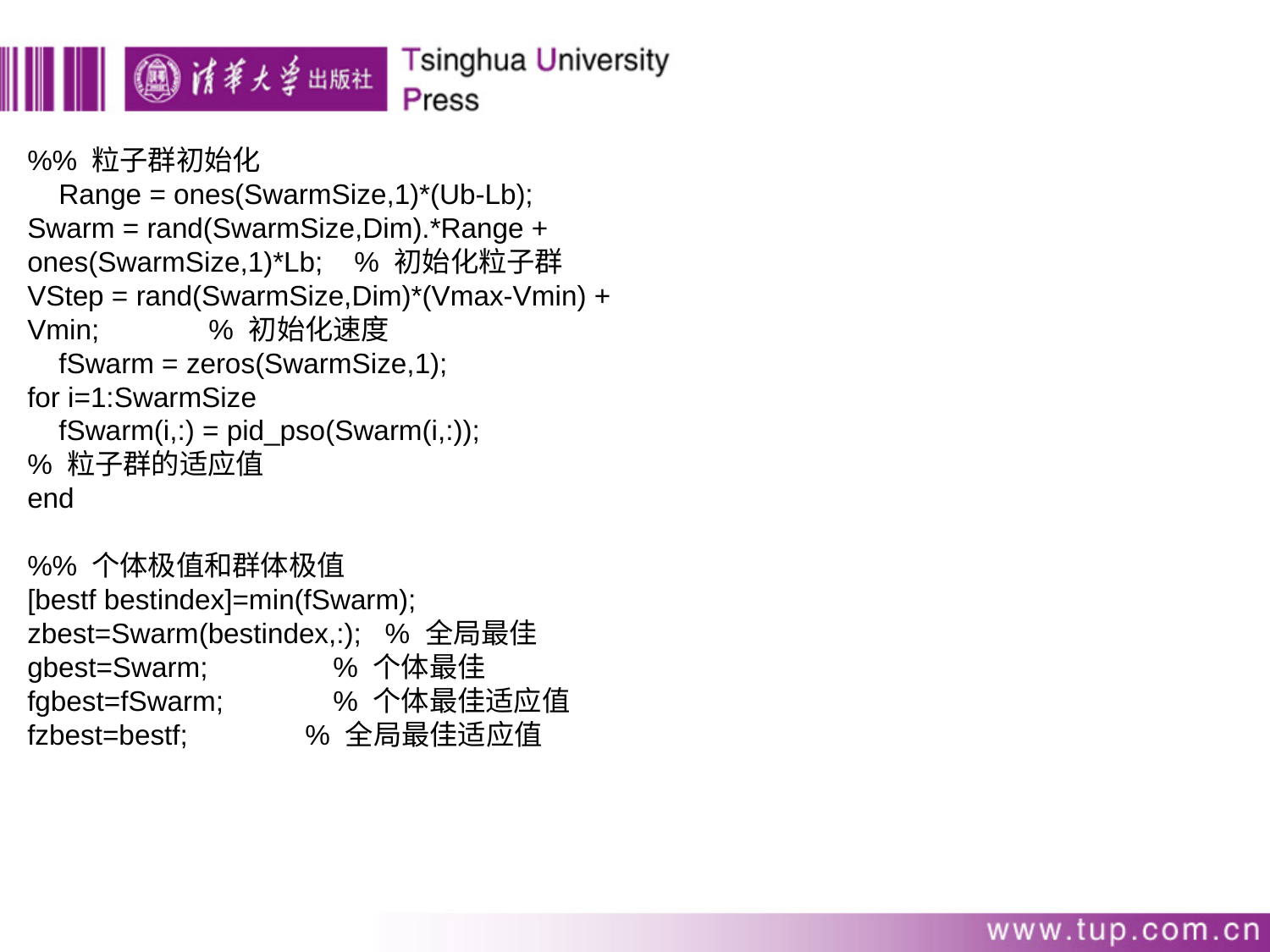

%% 粒子群初始化
    Range = ones(SwarmSize,1)*(Ub-Lb);
Swarm = rand(SwarmSize,Dim).*Range + ones(SwarmSize,1)*Lb;    % 初始化粒子群
VStep = rand(SwarmSize,Dim)*(Vmax-Vmin) + Vmin;              % 初始化速度
    fSwarm = zeros(SwarmSize,1);
for i=1:SwarmSize
    fSwarm(i,:) = pid_pso(Swarm(i,:));                    % 粒子群的适应值
end

%% 个体极值和群体极值
[bestf bestindex]=min(fSwarm);
zbest=Swarm(bestindex,:);   % 全局最佳
gbest=Swarm;                % 个体最佳
fgbest=fSwarm;              % 个体最佳适应值
fzbest=bestf;               % 全局最佳适应值